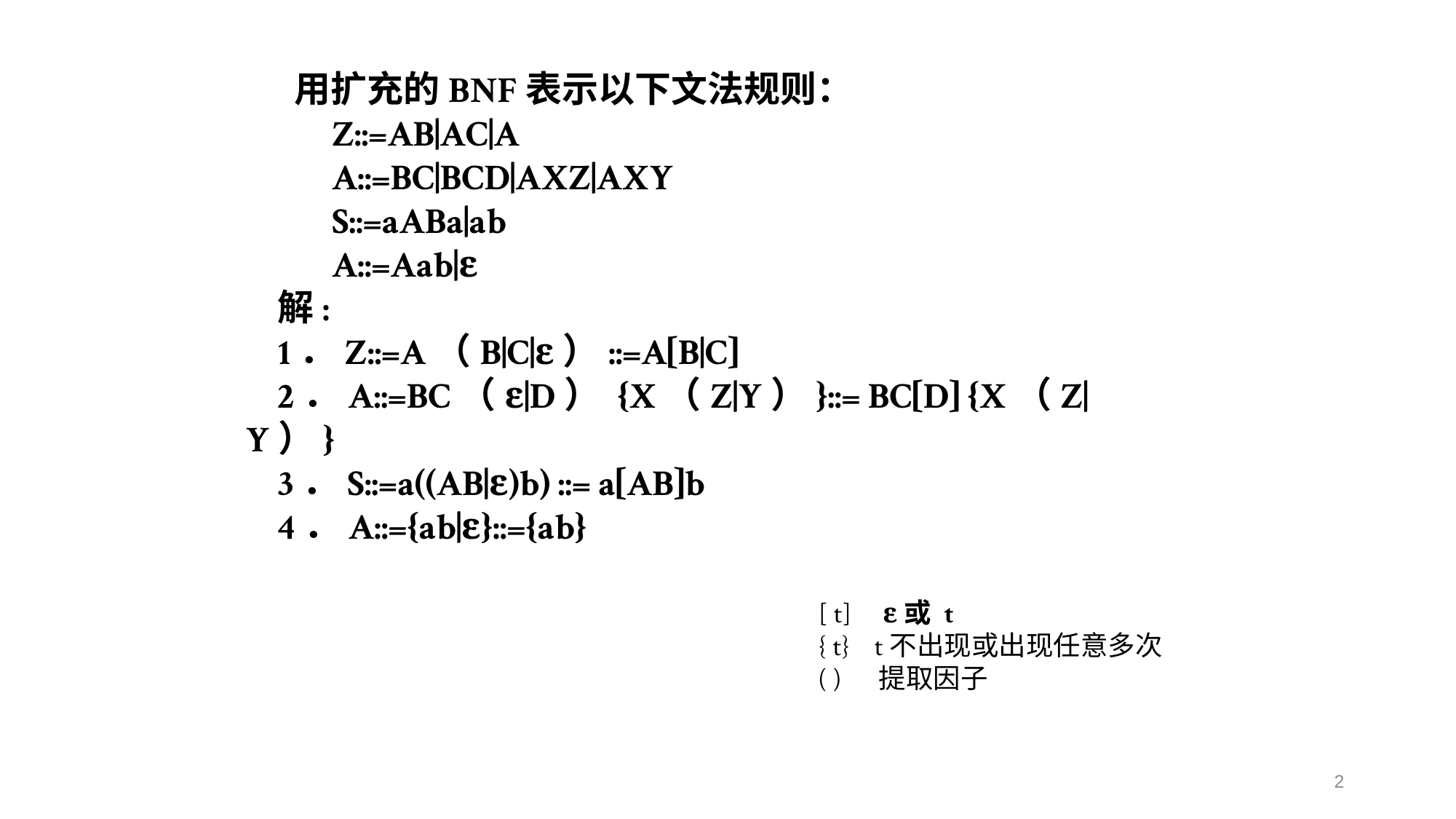

用扩充的BNF表示以下文法规则：
Z::=AB|AC|A
A::=BC|BCD|AXZ|AXY
S::=aABa|ab
A::=Aab|ε
解:
1．Z::=A（B|C|ε）::=A[B|C]
2．A::=BC（ε|D） {X（Z|Y）}::= BC[D] {X（Z|Y）}
3．S::=a((AB|ε)b) ::= a[AB]b
4．A::={ab|ε}::={ab}

[ t]     ε或 t
{ t}    t不出现或出现任意多次
( )     提取因子
2